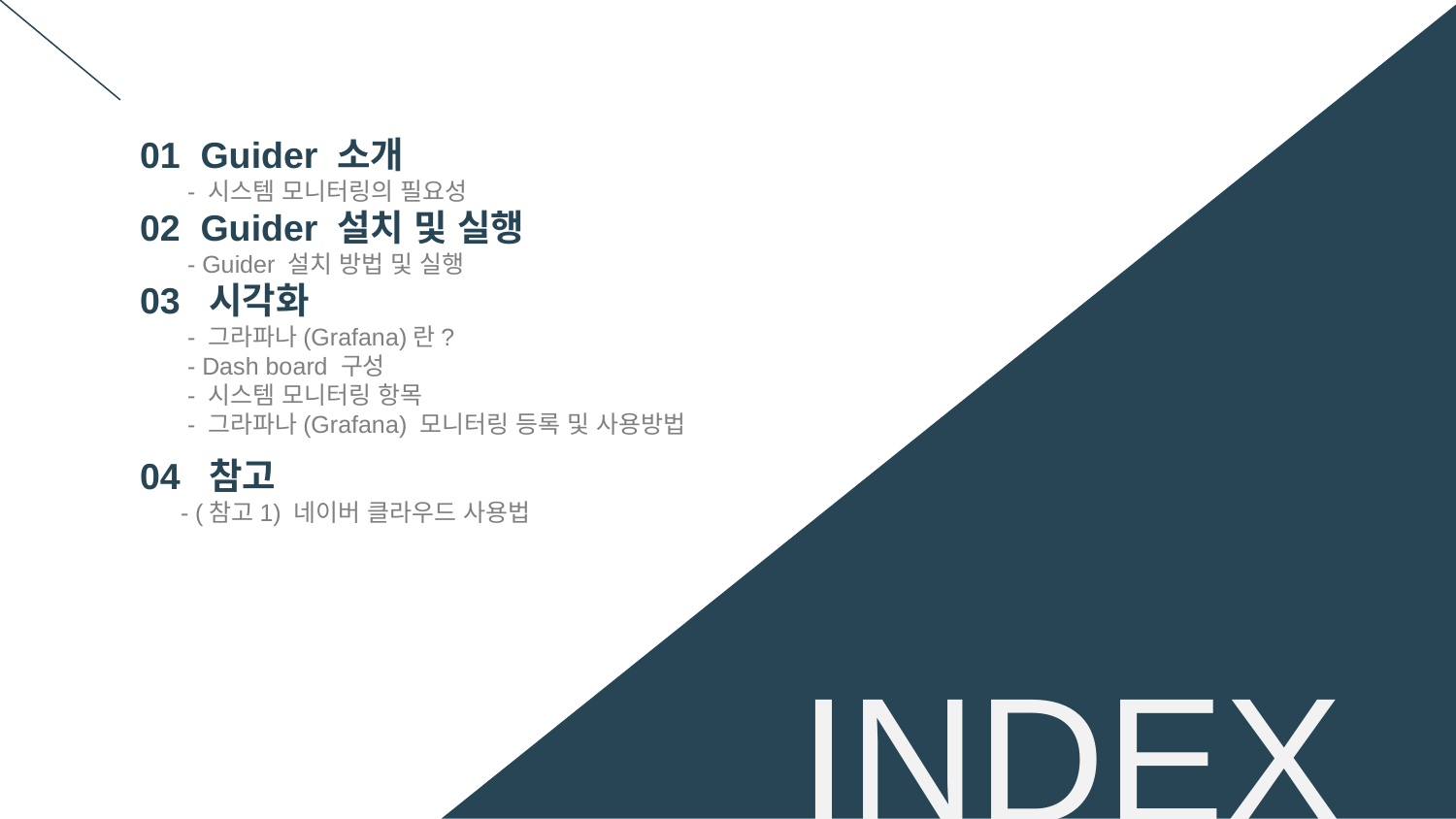

01  Guider 소개
       - 시스템 모니터링의 필요성
02  Guider 설치 및 실행
       - Guider 설치 방법 및 실행
03  시각화
       - 그라파나(Grafana)란?
       - Dash board 구성
       - 시스템 모니터링 항목
       - 그라파나(Grafana) 모니터링 등록 및 사용방법

04  참고
      - (참고1) 네이버 클라우드 사용법
INDEX